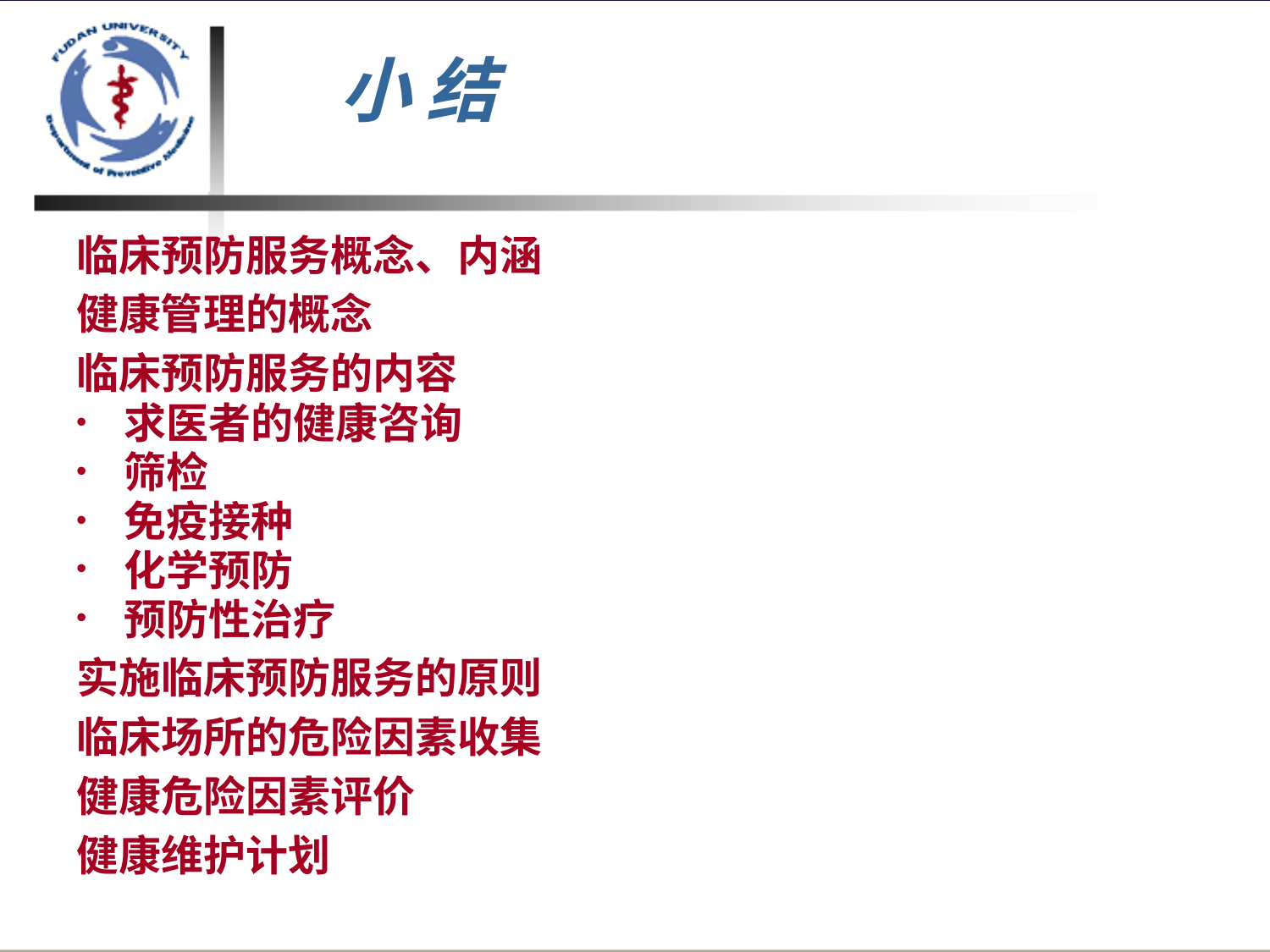

# 小 结
临床预防服务概念、内涵
健康管理的概念
临床预防服务的内容
求医者的健康咨询
筛检
免疫接种
化学预防
预防性治疗
实施临床预防服务的原则
临床场所的危险因素收集
健康危险因素评价
健康维护计划